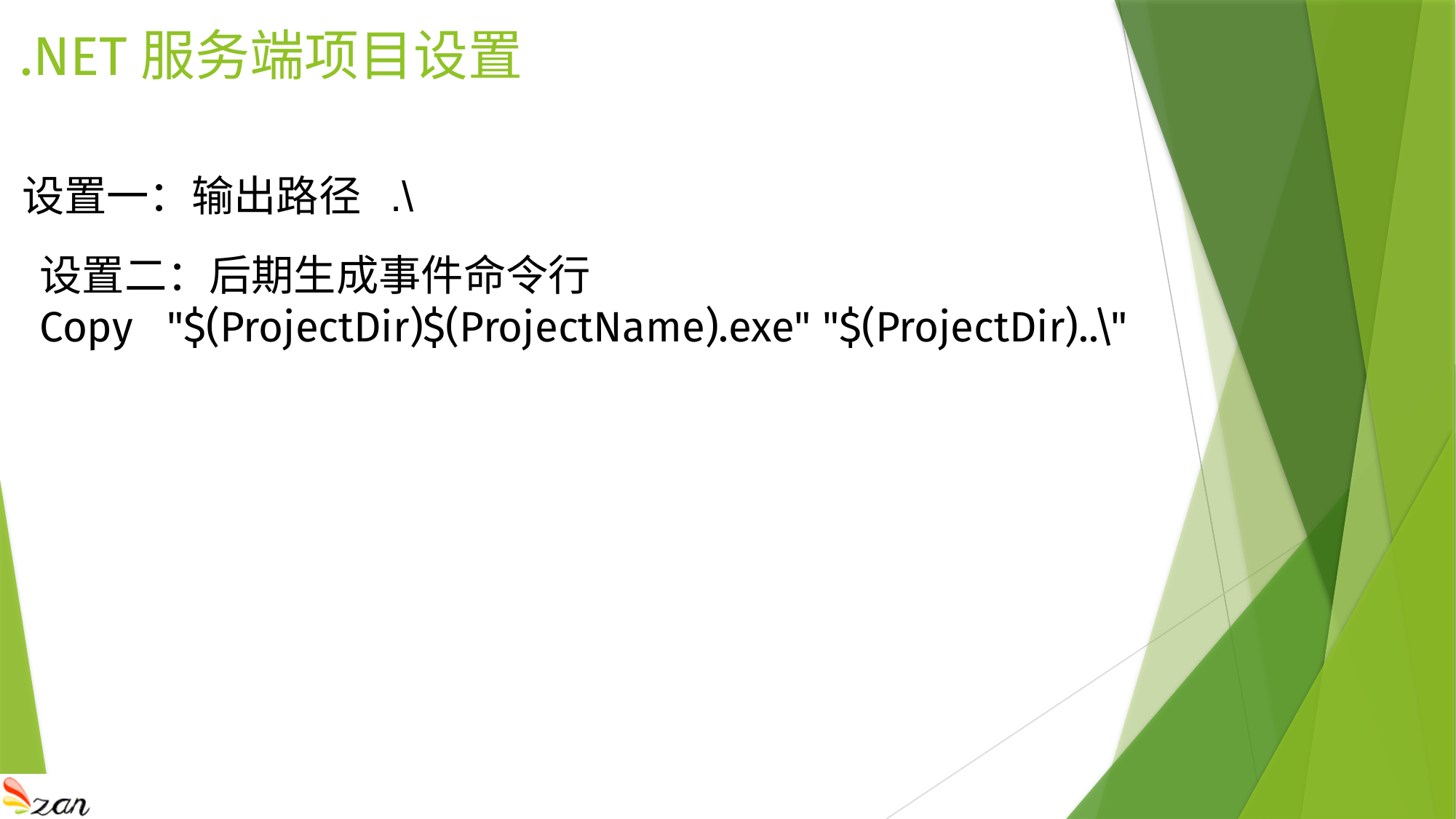

# .NET服务端项目设置
设置一：输出路径  .\
设置二：后期生成事件命令行
Copy   "$(ProjectDir)$(ProjectName).exe" "$(ProjectDir)..\"